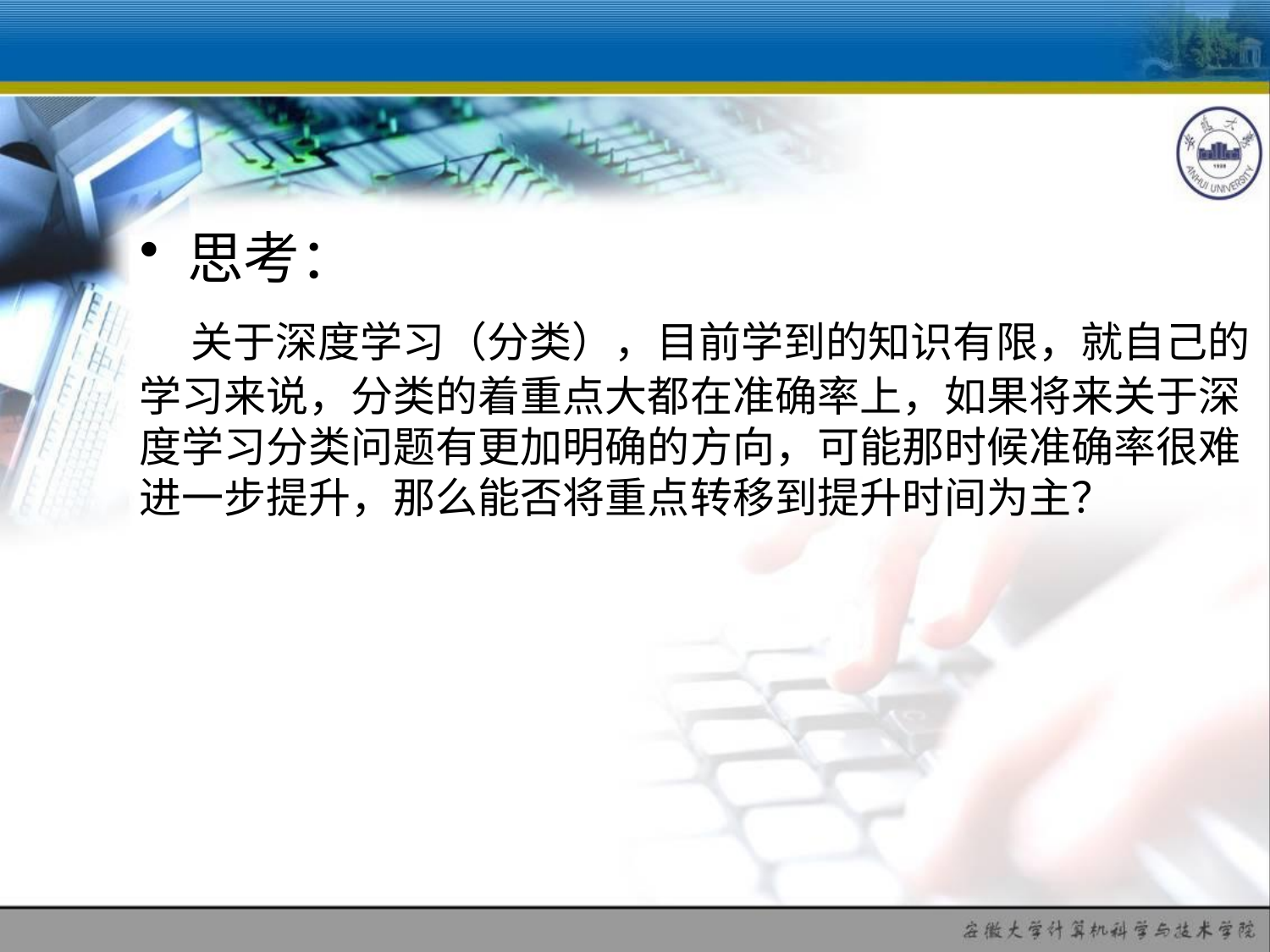

#
思考：
   关于深度学习（分类），目前学到的知识有限，就自己的学习来说，分类的着重点大都在准确率上，如果将来关于深度学习分类问题有更加明确的方向，可能那时候准确率很难进一步提升，那么能否将重点转移到提升时间为主？